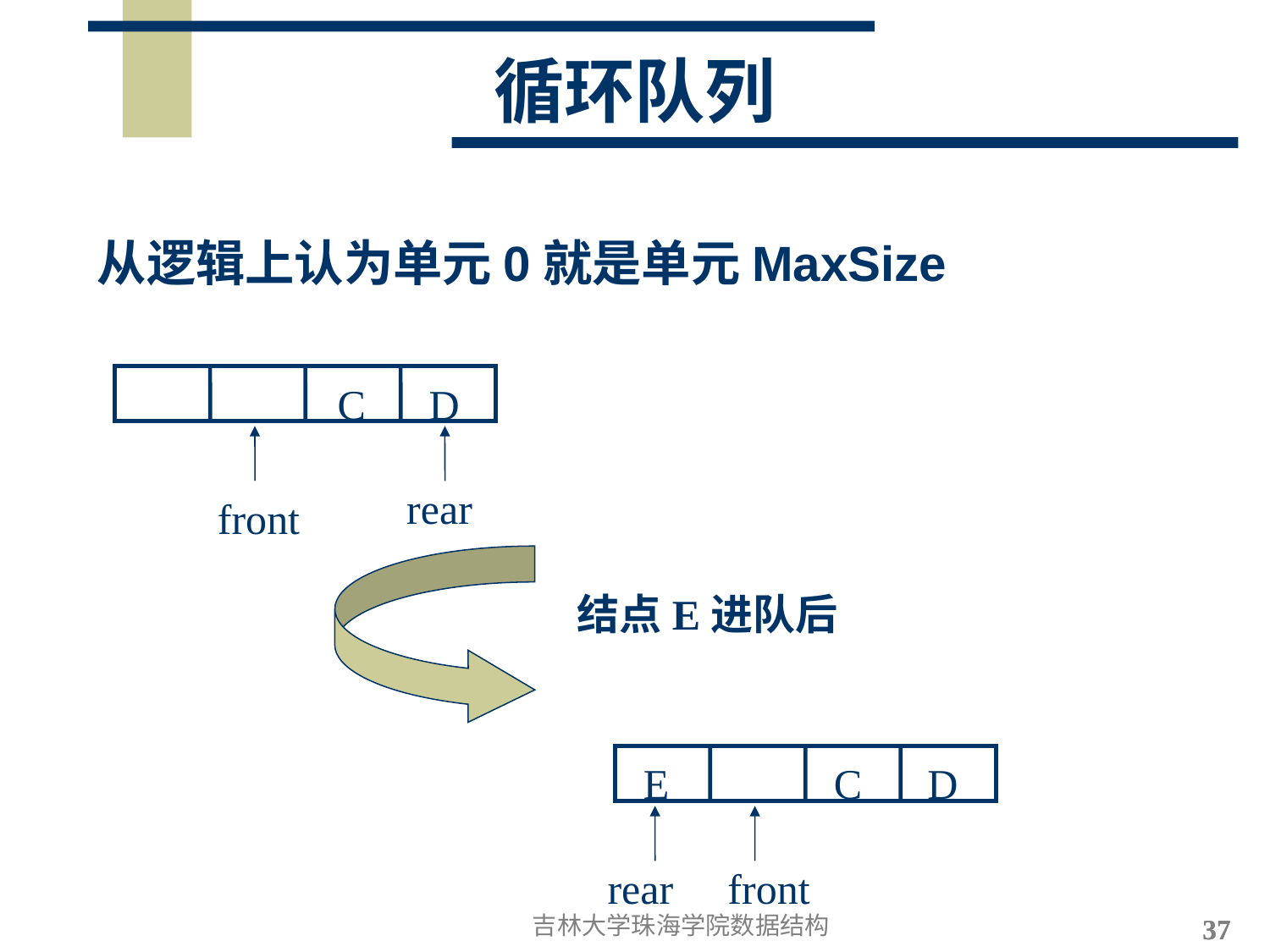

# 循环队列
从逻辑上认为单元0就是单元MaxSize

C
D

rear
front

结点E进队后

E
C
D

rear
front
吉林大学珠海学院数据结构